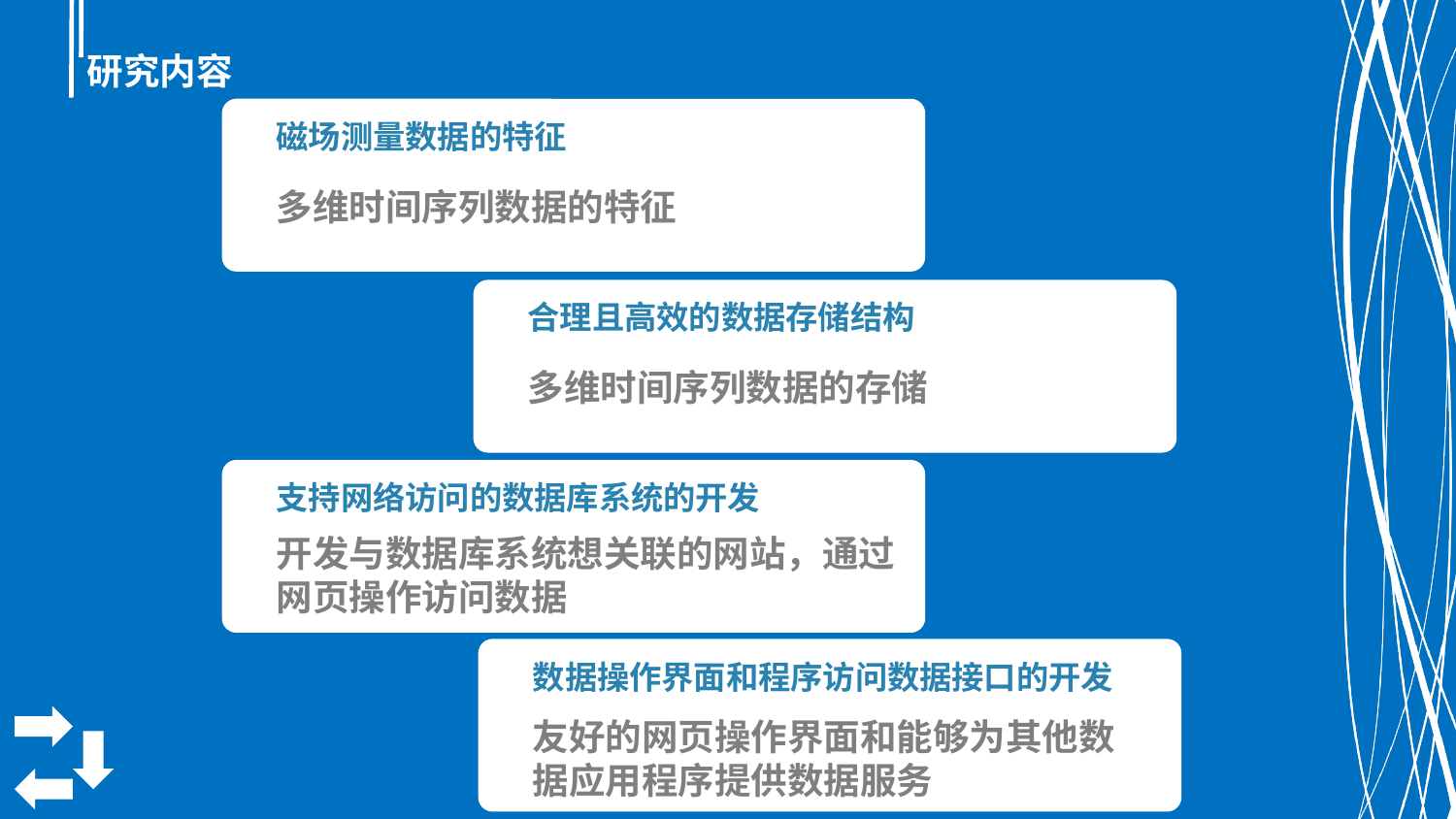

研究内容

磁场测量数据的特征
多维时间序列数据的特征

合理且高效的数据存储结构
多维时间序列数据的存储

支持网络访问的数据库系统的开发
开发与数据库系统想关联的网站，通过网页操作访问数据

数据操作界面和程序访问数据接口的开发
友好的网页操作界面和能够为其他数据应用程序提供数据服务